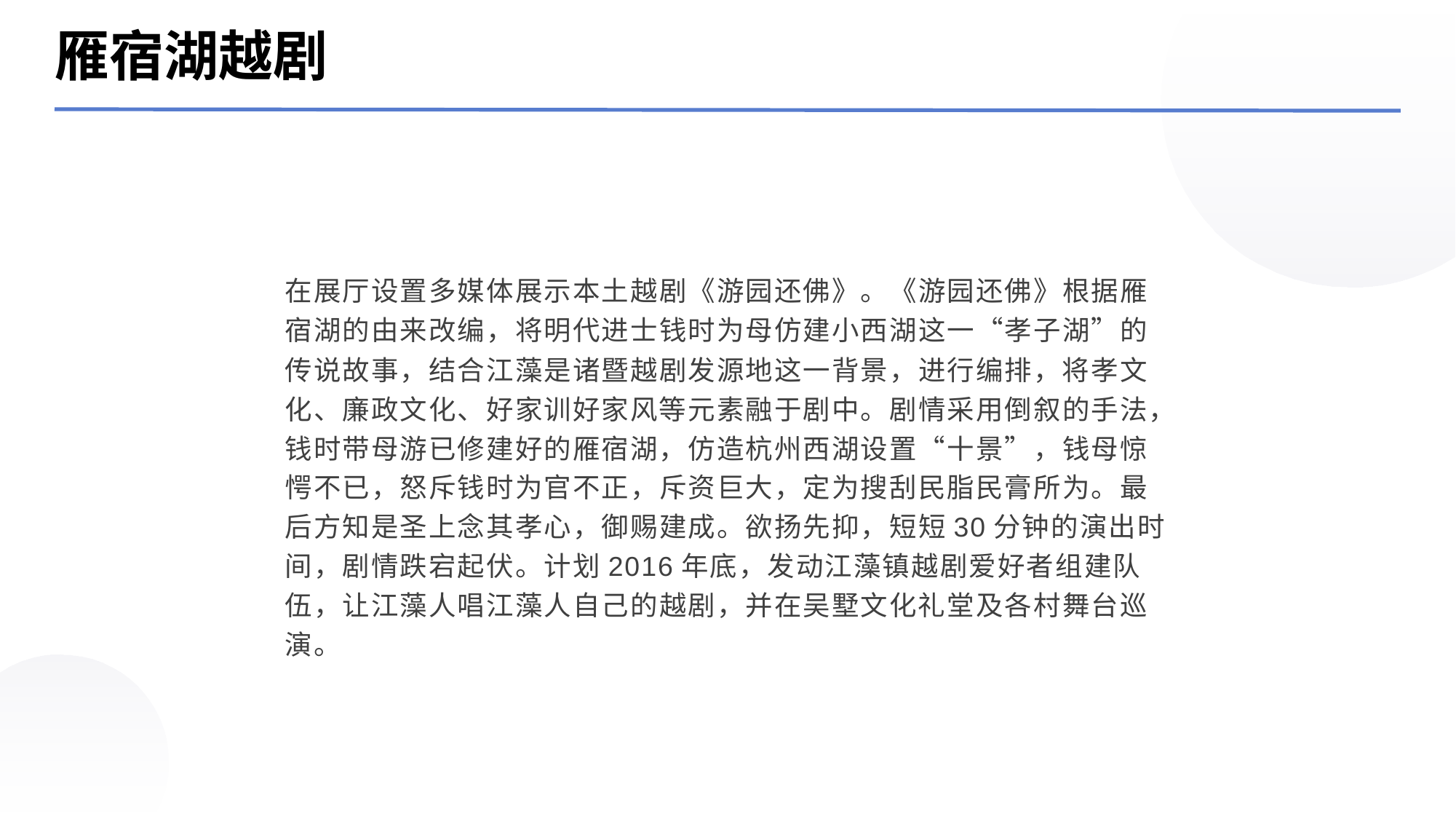

雁宿湖越剧
在展厅设置多媒体展示本土越剧《游园还佛》。《游园还佛》根据雁宿湖的由来改编，将明代进士钱时为母仿建小西湖这一“孝子湖”的传说故事，结合江藻是诸暨越剧发源地这一背景，进行编排，将孝文化、廉政文化、好家训好家风等元素融于剧中。剧情采用倒叙的手法，钱时带母游已修建好的雁宿湖，仿造杭州西湖设置“十景”，钱母惊愕不已，怒斥钱时为官不正，斥资巨大，定为搜刮民脂民膏所为。最后方知是圣上念其孝心，御赐建成。欲扬先抑，短短30分钟的演出时间，剧情跌宕起伏。计划2016年底，发动江藻镇越剧爱好者组建队伍，让江藻人唱江藻人自己的越剧，并在吴墅文化礼堂及各村舞台巡演。